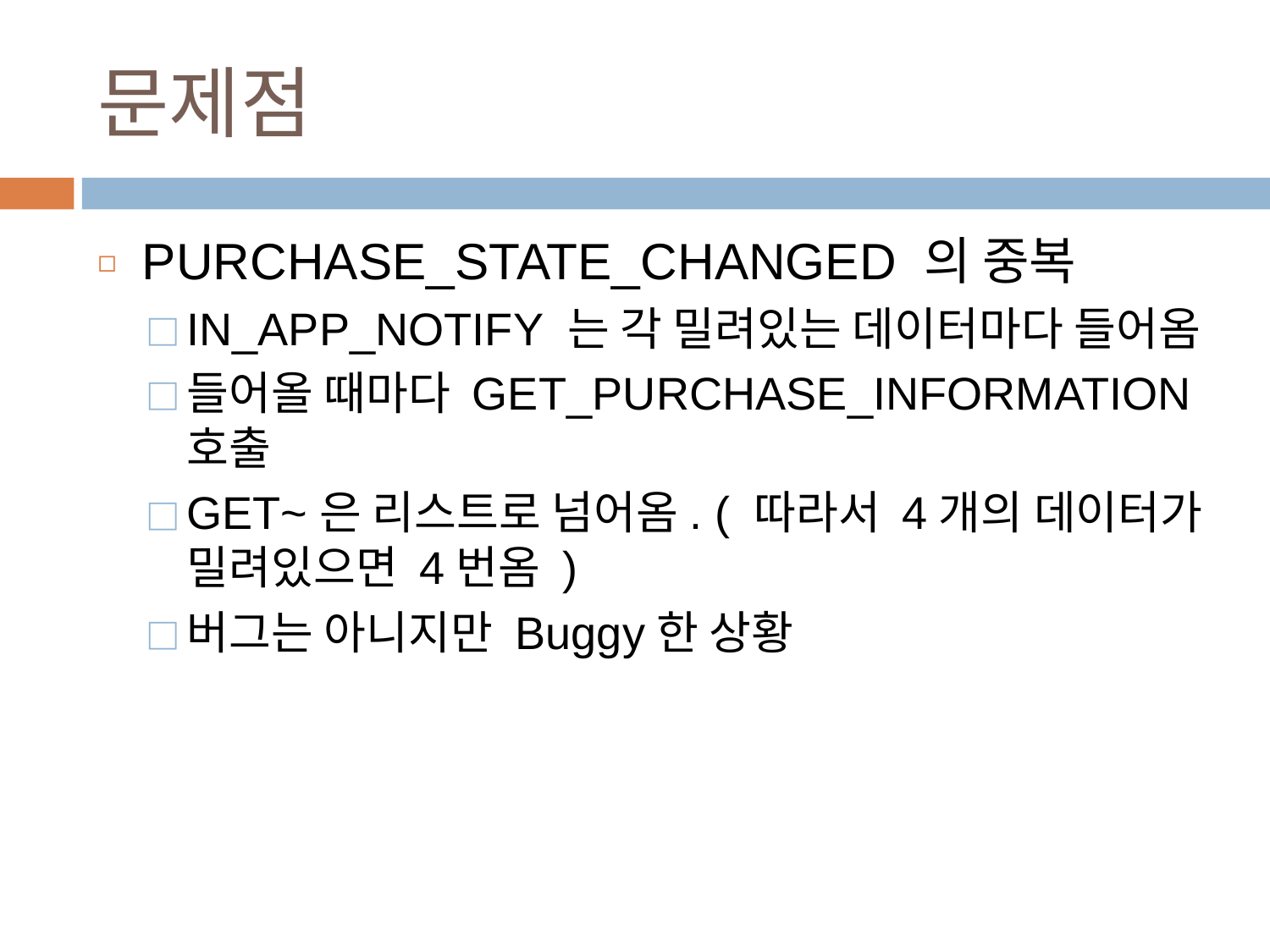

# 문제점
PURCHASE_STATE_CHANGED 의 중복
IN_APP_NOTIFY 는 각 밀려있는 데이터마다 들어옴
들어올 때마다 GET_PURCHASE_INFORMATION 호출
GET~은 리스트로 넘어옴. ( 따라서 4개의 데이터가 밀려있으면 4번옴 )
버그는 아니지만 Buggy한 상황